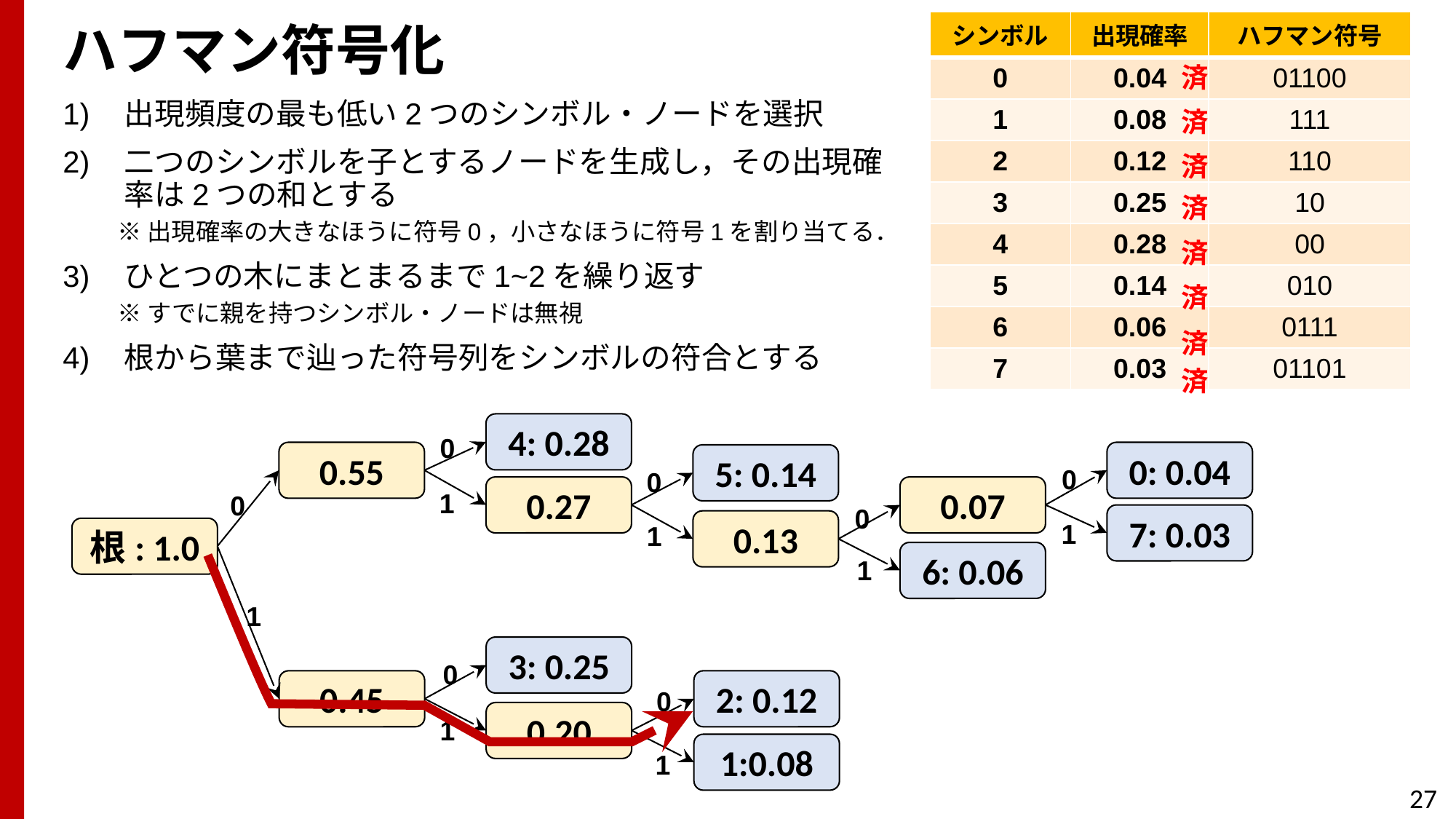

# ハフマン符号化
| シンボル | 出現確率 | ハフマン符号 |
| --- | --- | --- |
| 0 | 0.04 | 01100 |
| 1 | 0.08 | 111 |
| 2 | 0.12 | 110 |
| 3 | 0.25 | 10 |
| 4 | 0.28 | 00 |
| 5 | 0.14 | 010 |
| 6 | 0.06 | 0111 |
| 7 | 0.03 | 01101 |
済
出現頻度の最も低い2つのシンボル・ノードを選択
二つのシンボルを子とするノードを生成し，その出現確率は2つの和とする
※出現確率の大きなほうに符号0，小さなほうに符号1を割り当てる．
ひとつの木にまとまるまで1~2を繰り返す
※すでに親を持つシンボル・ノードは無視
根から葉まで辿った符号列をシンボルの符合とする

済
済
済
済
済
済
済
4: 0.28
0
0.55
0: 0.04
5: 0.14
0
0
0
根: 1.0
1
0.27
0.07
1
0
7: 0.03
0.13
1
1
6: 0.06
1

3: 0.25
0
0.45
2: 0.12
0
0.20
1
1:0.08
1
27